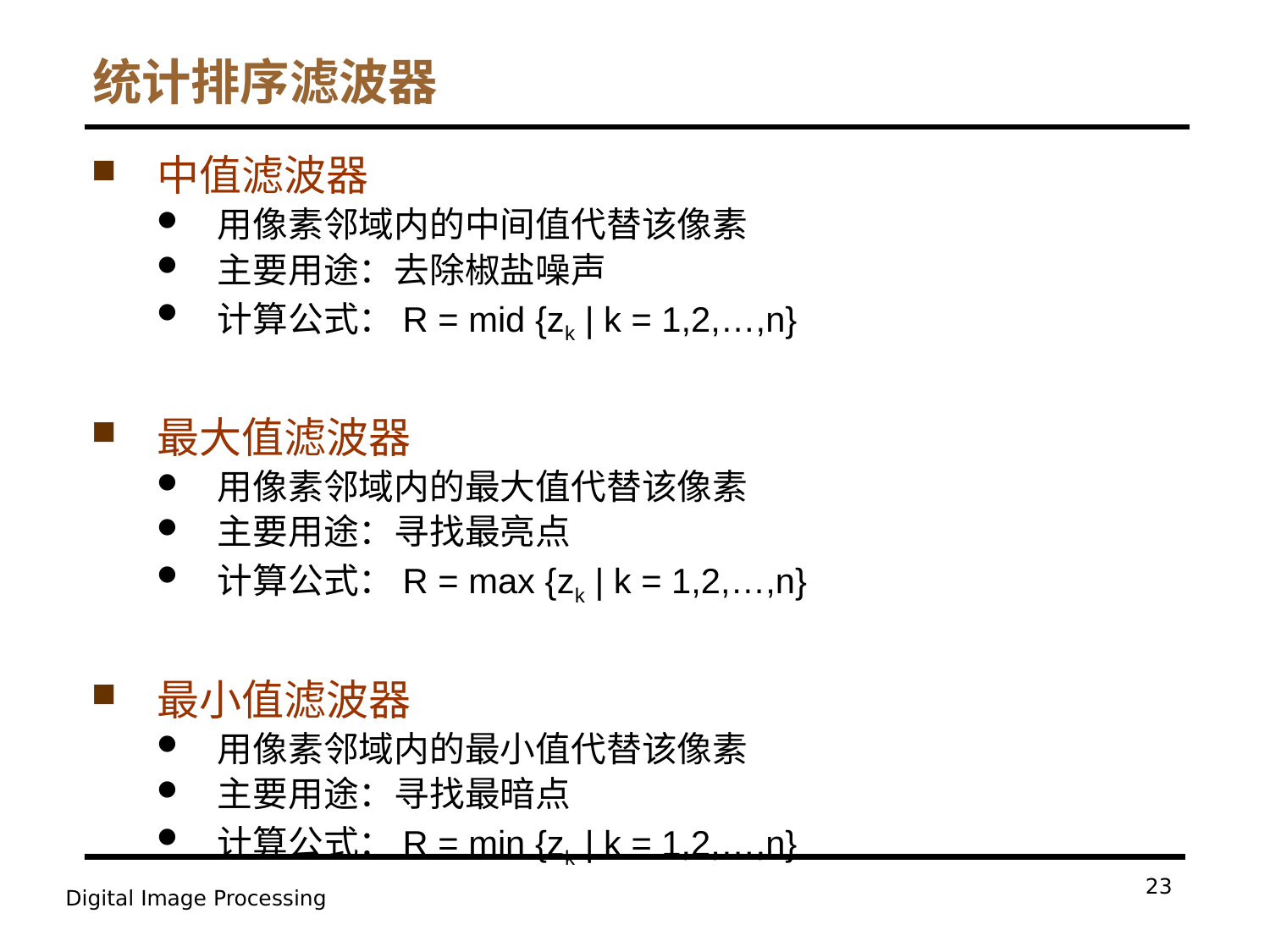

# 统计排序滤波器
中值滤波器
用像素邻域内的中间值代替该像素
主要用途：去除椒盐噪声
计算公式：R = mid {zk | k = 1,2,…,n}

最大值滤波器
用像素邻域内的最大值代替该像素
主要用途：寻找最亮点
计算公式：R = max {zk | k = 1,2,…,n}

最小值滤波器
用像素邻域内的最小值代替该像素
主要用途：寻找最暗点
计算公式：R = min {zk | k = 1,2,…,n}
23
Digital Image Processing